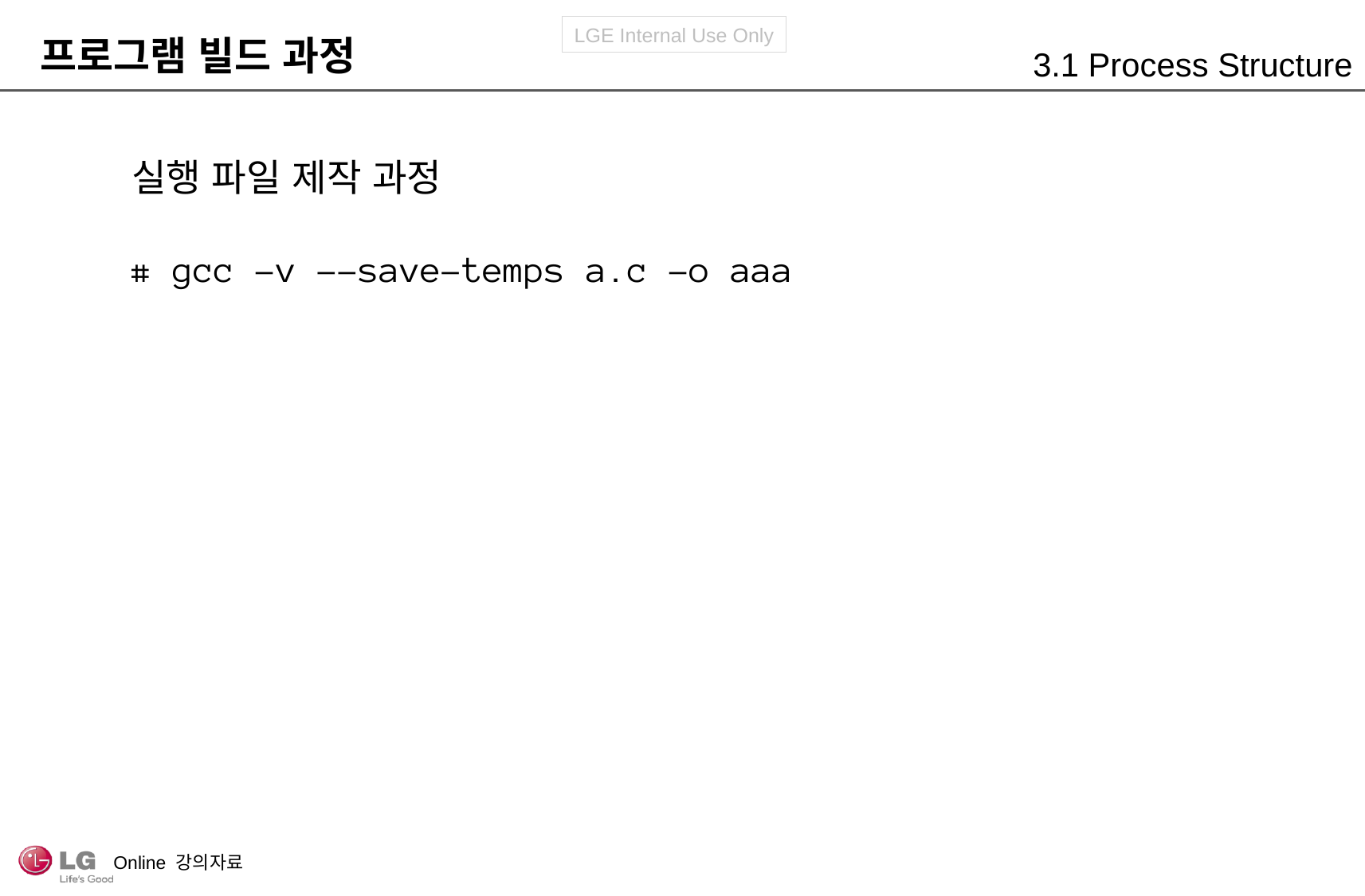

프로그램 빌드 과정
3.1 Process Structure

실행 파일 제작 과정

# gcc -v --save-temps a.c -o aaa